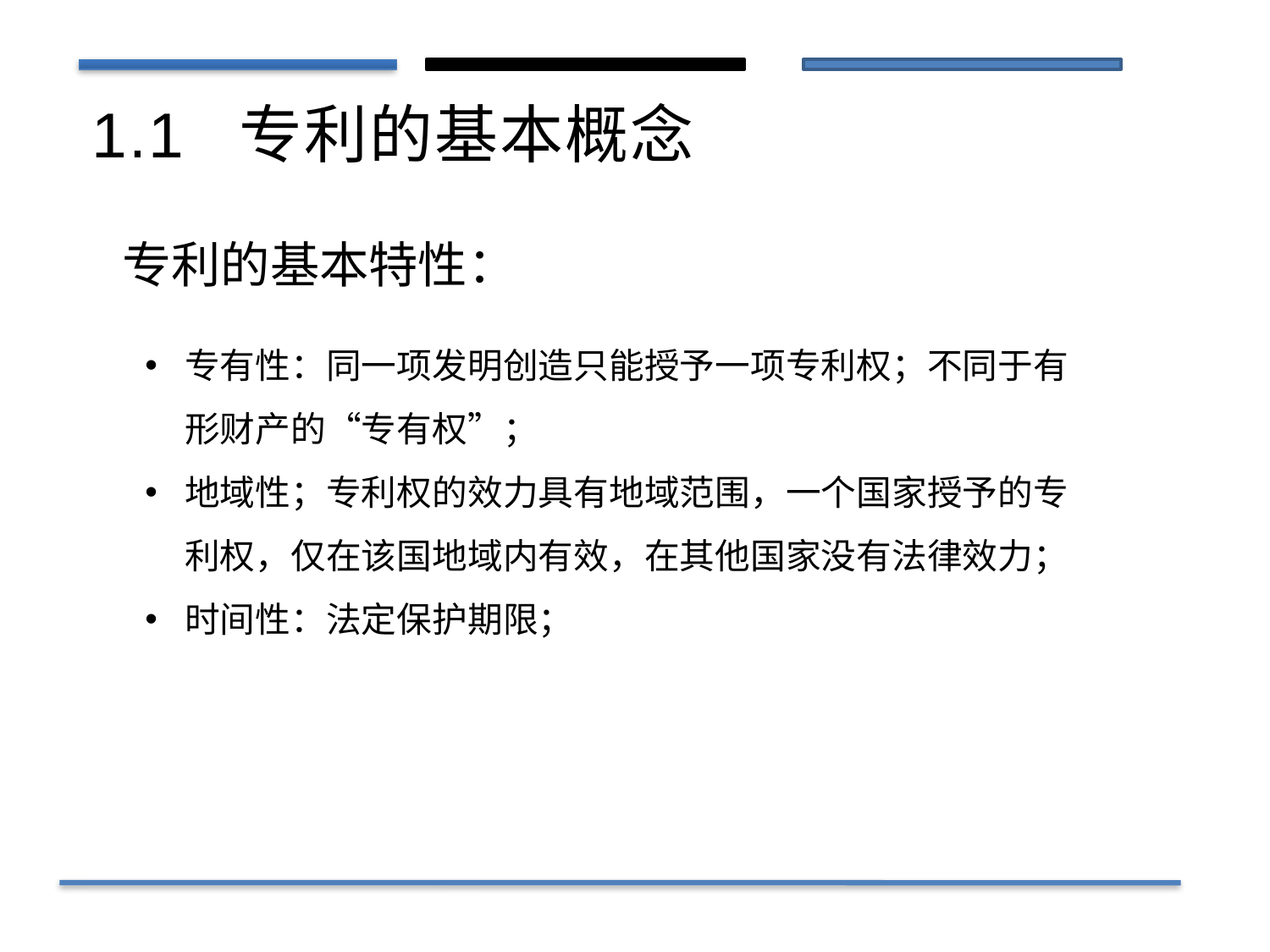

1.1  专利的基本概念

   专利的基本特性：

专有性：同一项发明创造只能授予一项专利权；不同于有形财产的“专有权”；
地域性；专利权的效力具有地域范围，一个国家授予的专利权，仅在该国地域内有效，在其他国家没有法律效力；
时间性：法定保护期限；